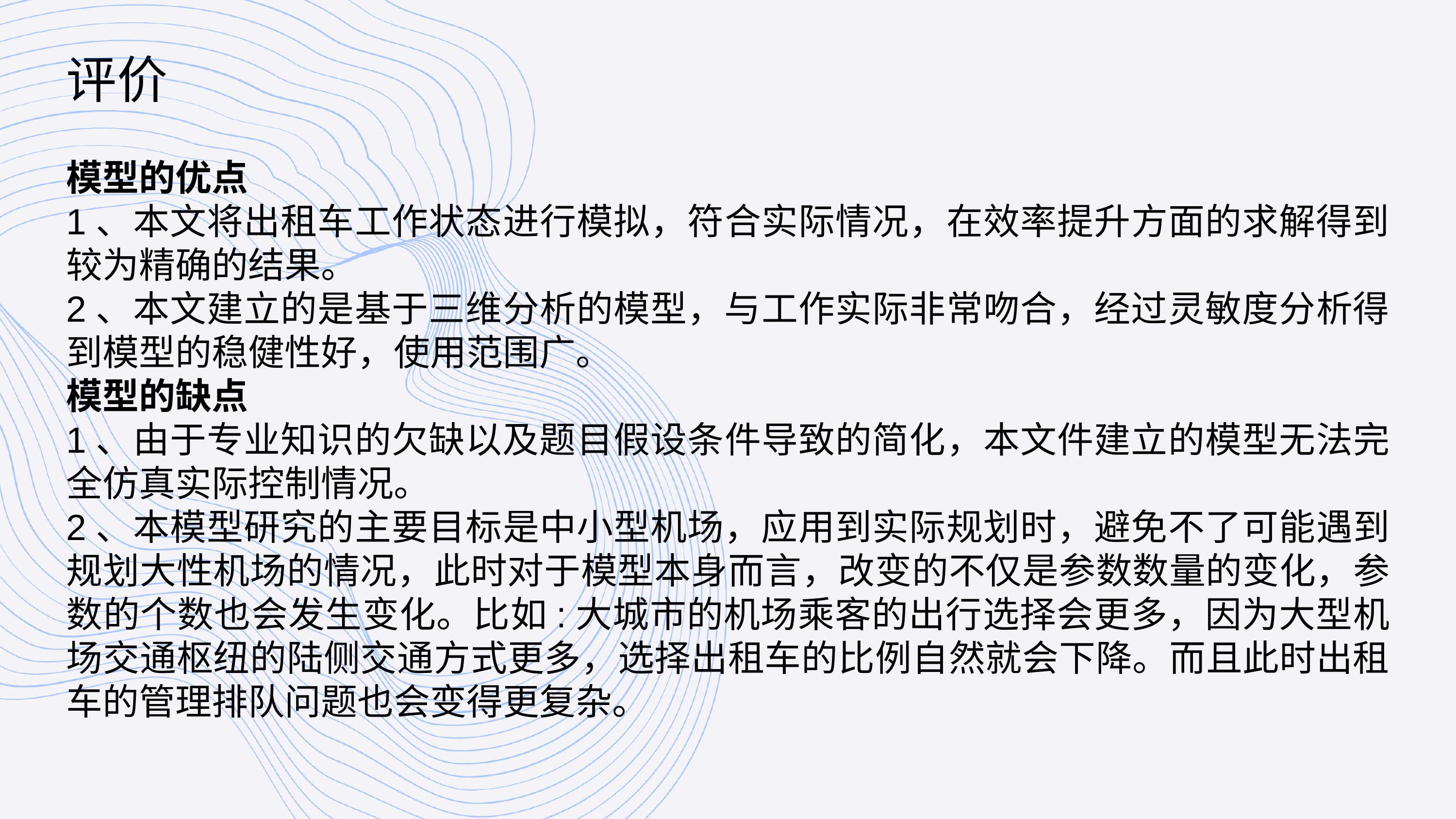

评价
模型的优点
1、本文将出租车工作状态进行模拟，符合实际情况，在效率提升方面的求解得到较为精确的结果。
2、本文建立的是基于三维分析的模型，与工作实际非常吻合，经过灵敏度分析得到模型的稳健性好，使用范围广。
模型的缺点
1、由于专业知识的欠缺以及题目假设条件导致的简化，本文件建立的模型无法完全仿真实际控制情况。
2、本模型研究的主要目标是中小型机场，应用到实际规划时，避免不了可能遇到规划大性机场的情况，此时对于模型本身而言，改变的不仅是参数数量的变化，参数的个数也会发生变化。比如:大城市的机场乘客的出行选择会更多，因为大型机场交通枢纽的陆侧交通方式更多，选择出租车的比例自然就会下降。而且此时出租车的管理排队问题也会变得更复杂。